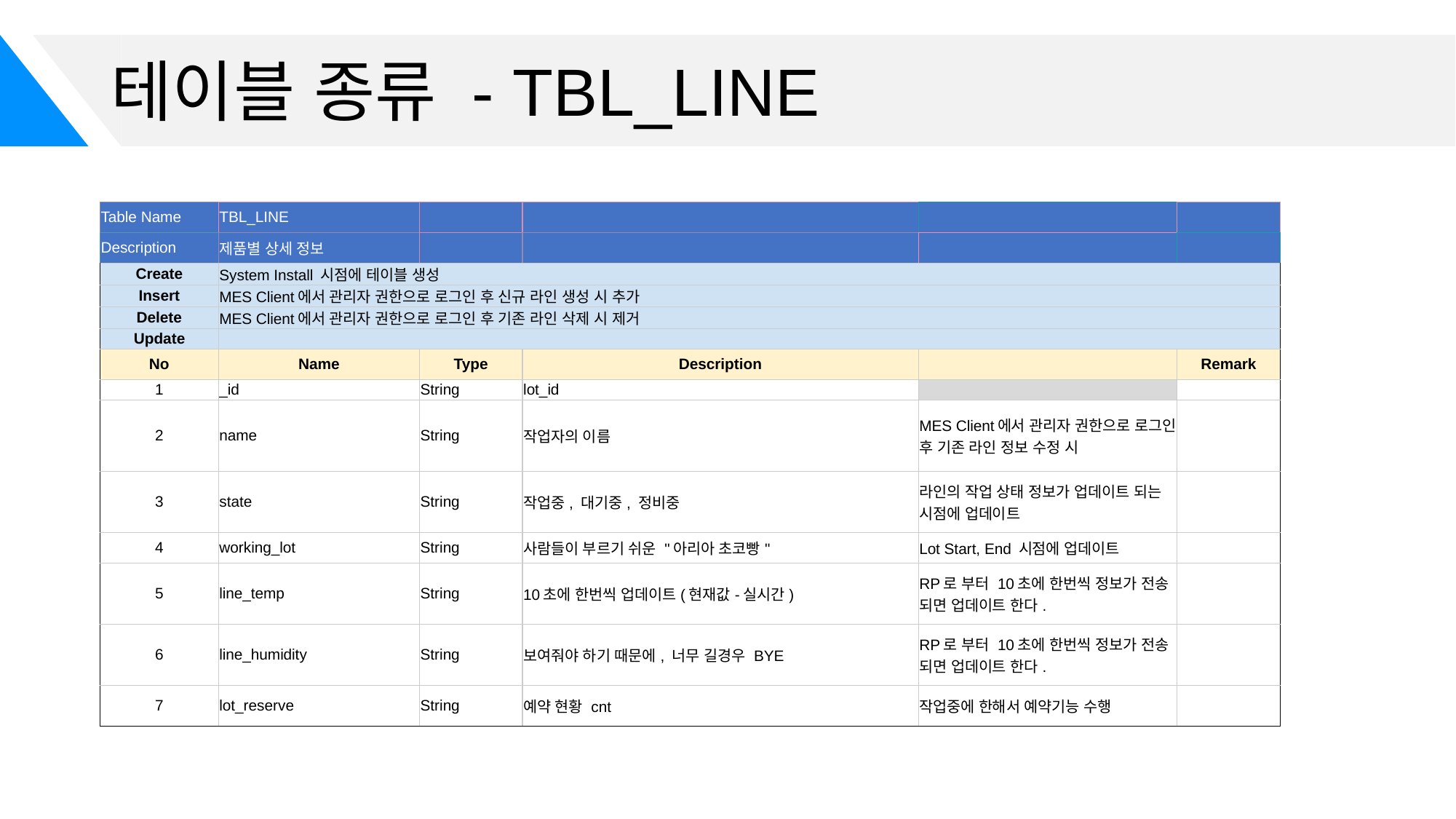

# 테이블 종류 - TBL_LINE

| Table Name | TBL\_LINE |  |  |  |  |
| --- | --- | --- | --- | --- | --- |
| Description | 제품별 상세 정보 |  |  |  |  |
| Create | System Install 시점에 테이블 생성 |  |  |  |  |
| Insert | MES Client에서 관리자 권한으로 로그인 후 신규 라인 생성 시 추가 |  |  |  |  |
| Delete | MES Client에서 관리자 권한으로 로그인 후 기존 라인 삭제 시 제거 |  |  |  |  |
| Update |  |  |  |  |  |
| No | Name | Type | Description |  | Remark |
| 1 | \_id | String | lot\_id |  |  |
| 2 | name | String | 작업자의 이름 | MES Client에서 관리자 권한으로 로그인 후 기존 라인 정보 수정 시 |  |
| 3 | state | String | 작업중, 대기중, 정비중 | 라인의 작업 상태 정보가 업데이트 되는 시점에 업데이트 |  |
| 4 | working\_lot | String | 사람들이 부르기 쉬운 "아리아 초코빵" | Lot Start, End 시점에 업데이트 |  |
| 5 | line\_temp | String | 10초에 한번씩 업데이트(현재값-실시간) | RP로 부터 10초에 한번씩 정보가 전송 되면 업데이트 한다. |  |
| 6 | line\_humidity | String | 보여줘야 하기 때문에, 너무 길경우 BYE | RP로 부터 10초에 한번씩 정보가 전송 되면 업데이트 한다. |  |
| 7 | lot\_reserve | String | 예약 현황 cnt | 작업중에 한해서 예약기능 수행 |  |